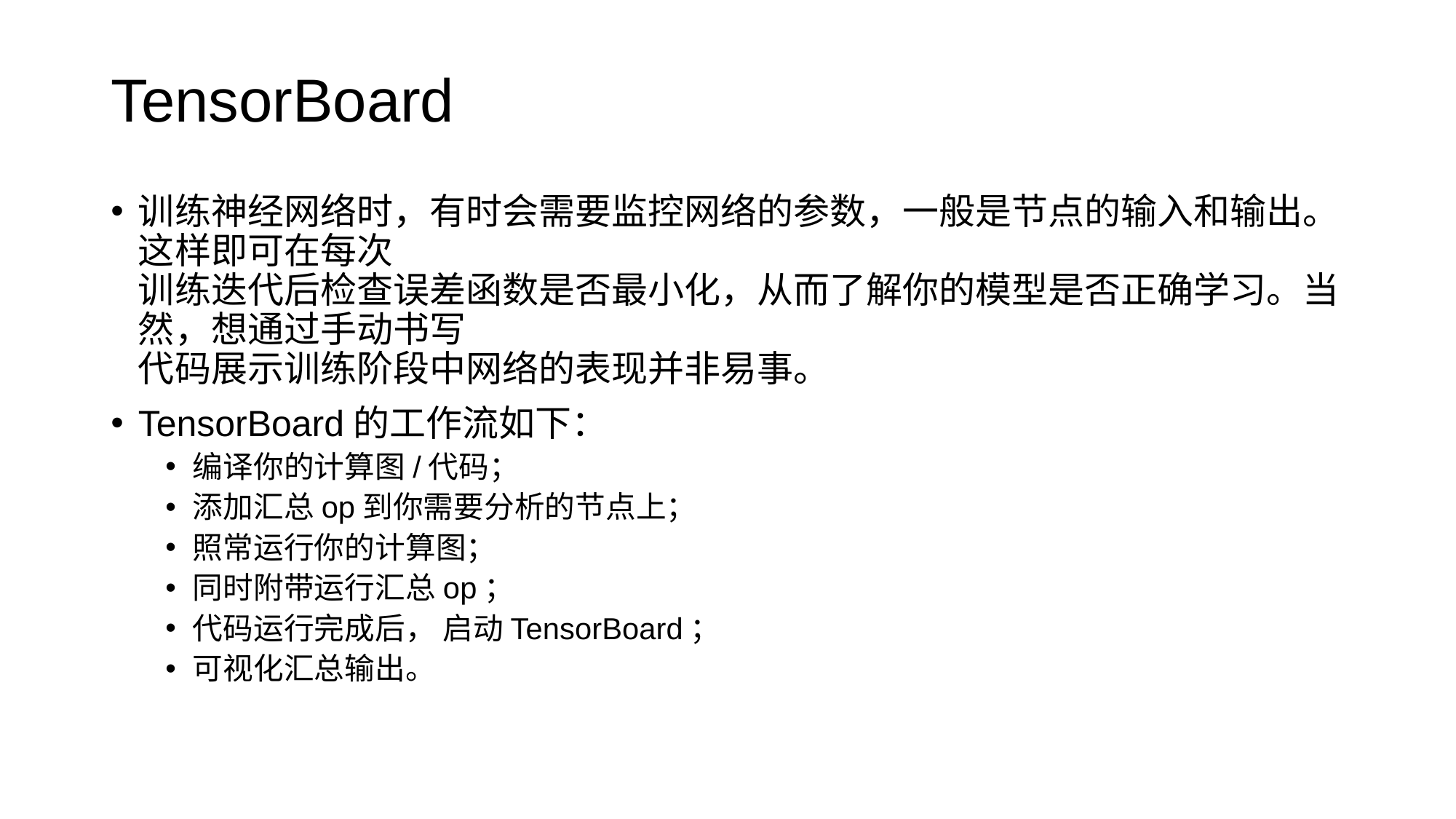

# TensorBoard
训练神经网络时，有时会需要监控网络的参数，一般是节点的输入和输出。这样即可在每次
训练迭代后检查误差函数是否最小化，从而了解你的模型是否正确学习。当然，想通过手动书写
代码展示训练阶段中网络的表现并非易事。
TensorBoard的工作流如下：
编译你的计算图/代码；
添加汇总op到你需要分析的节点上；
照常运行你的计算图；
同时附带运行汇总op；
代码运行完成后， 启动TensorBoard；
可视化汇总输出。